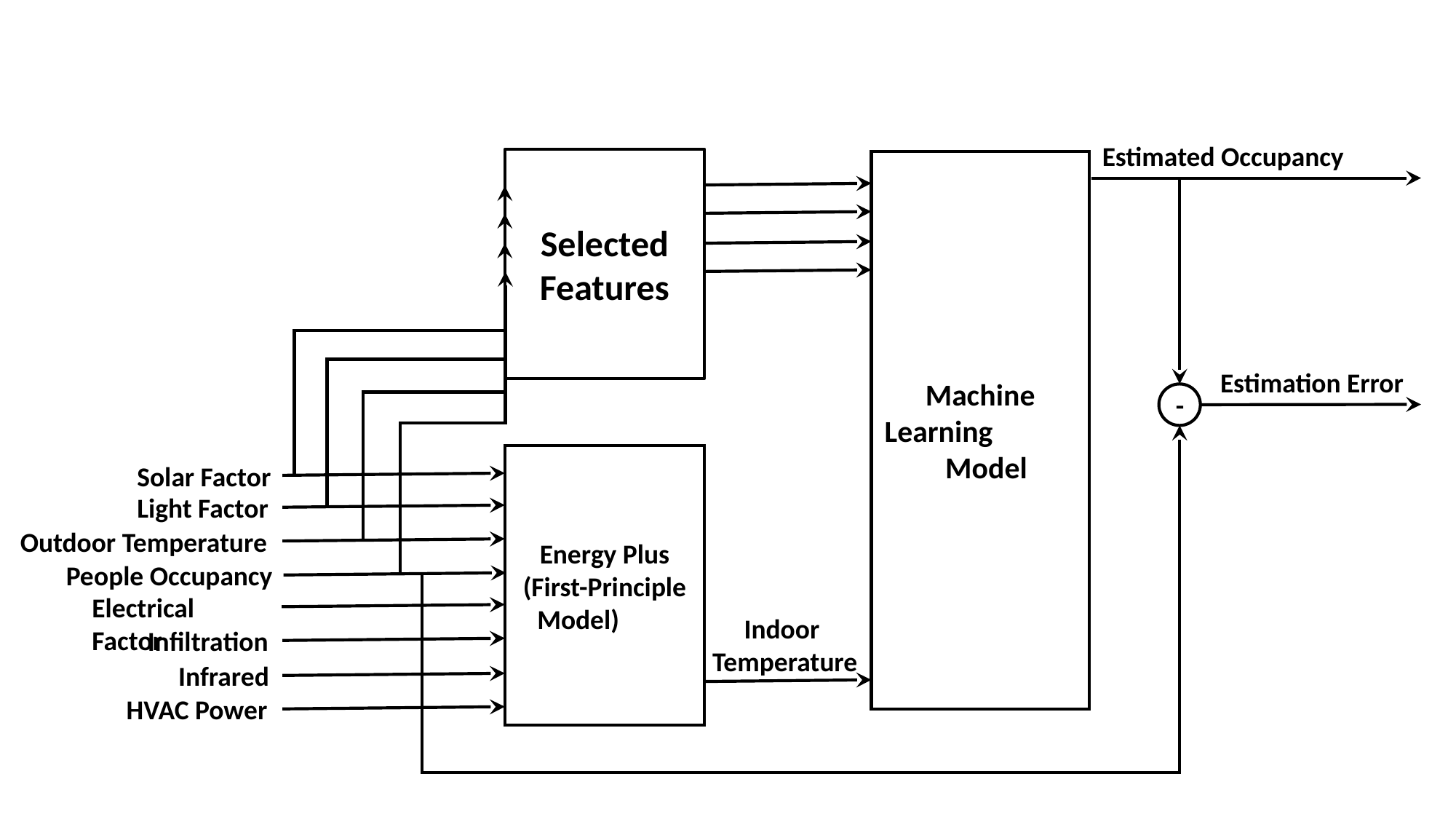

Estimated Occupancy

Selected
Features

Machine Learning               hhModel分
Estimation Error
-
Energy Plus
(First-Principle Model)y 分
Solar Factor
Light Factor
Outdoor Temperature
People Occupancy
Electrical Factor
Indoor
Temperature
Infiltration
Infrared
HVAC Power